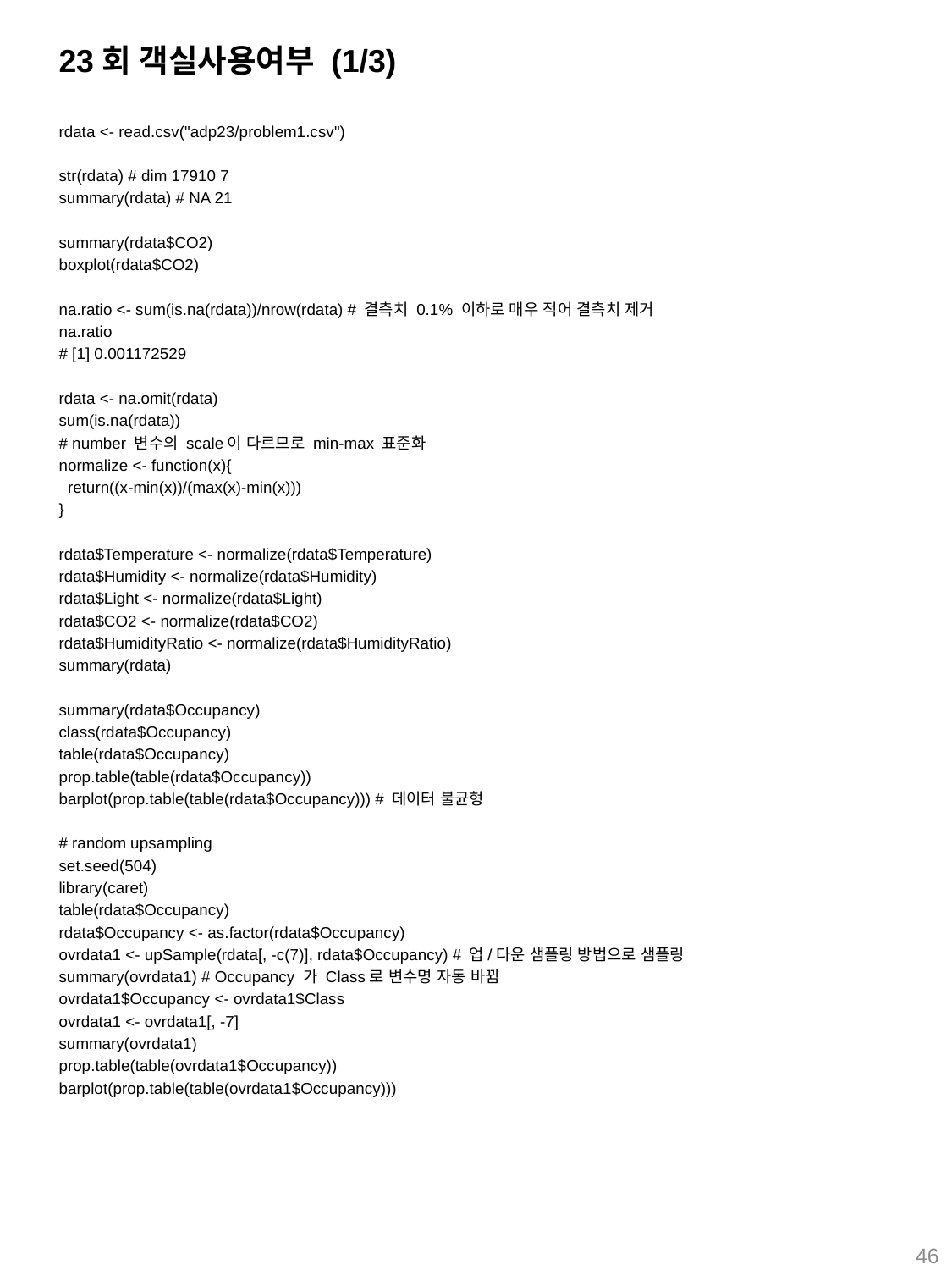

# 23회 객실사용여부 (1/3)
rdata <- read.csv("adp23/problem1.csv")

str(rdata) # dim 17910 7
summary(rdata) # NA 21

summary(rdata$CO2)
boxplot(rdata$CO2)

na.ratio <- sum(is.na(rdata))/nrow(rdata) # 결측치 0.1% 이하로 매우 적어 결측치 제거
na.ratio
# [1] 0.001172529

rdata <- na.omit(rdata)
sum(is.na(rdata))
# number 변수의 scale이 다르므로 min-max 표준화
normalize <- function(x){
  return((x-min(x))/(max(x)-min(x)))
}

rdata$Temperature <- normalize(rdata$Temperature)
rdata$Humidity <- normalize(rdata$Humidity)
rdata$Light <- normalize(rdata$Light)
rdata$CO2 <- normalize(rdata$CO2)
rdata$HumidityRatio <- normalize(rdata$HumidityRatio)
summary(rdata)

summary(rdata$Occupancy)
class(rdata$Occupancy)
table(rdata$Occupancy)
prop.table(table(rdata$Occupancy))
barplot(prop.table(table(rdata$Occupancy))) # 데이터 불균형

# random upsampling
set.seed(504)
library(caret)
table(rdata$Occupancy)
rdata$Occupancy <- as.factor(rdata$Occupancy)
ovrdata1 <- upSample(rdata[, -c(7)], rdata$Occupancy) # 업/다운 샘플링 방법으로 샘플링
summary(ovrdata1) # Occupancy 가 Class로 변수명 자동 바뀜
ovrdata1$Occupancy <- ovrdata1$Class
ovrdata1 <- ovrdata1[, -7]
summary(ovrdata1)
prop.table(table(ovrdata1$Occupancy))
barplot(prop.table(table(ovrdata1$Occupancy)))
46